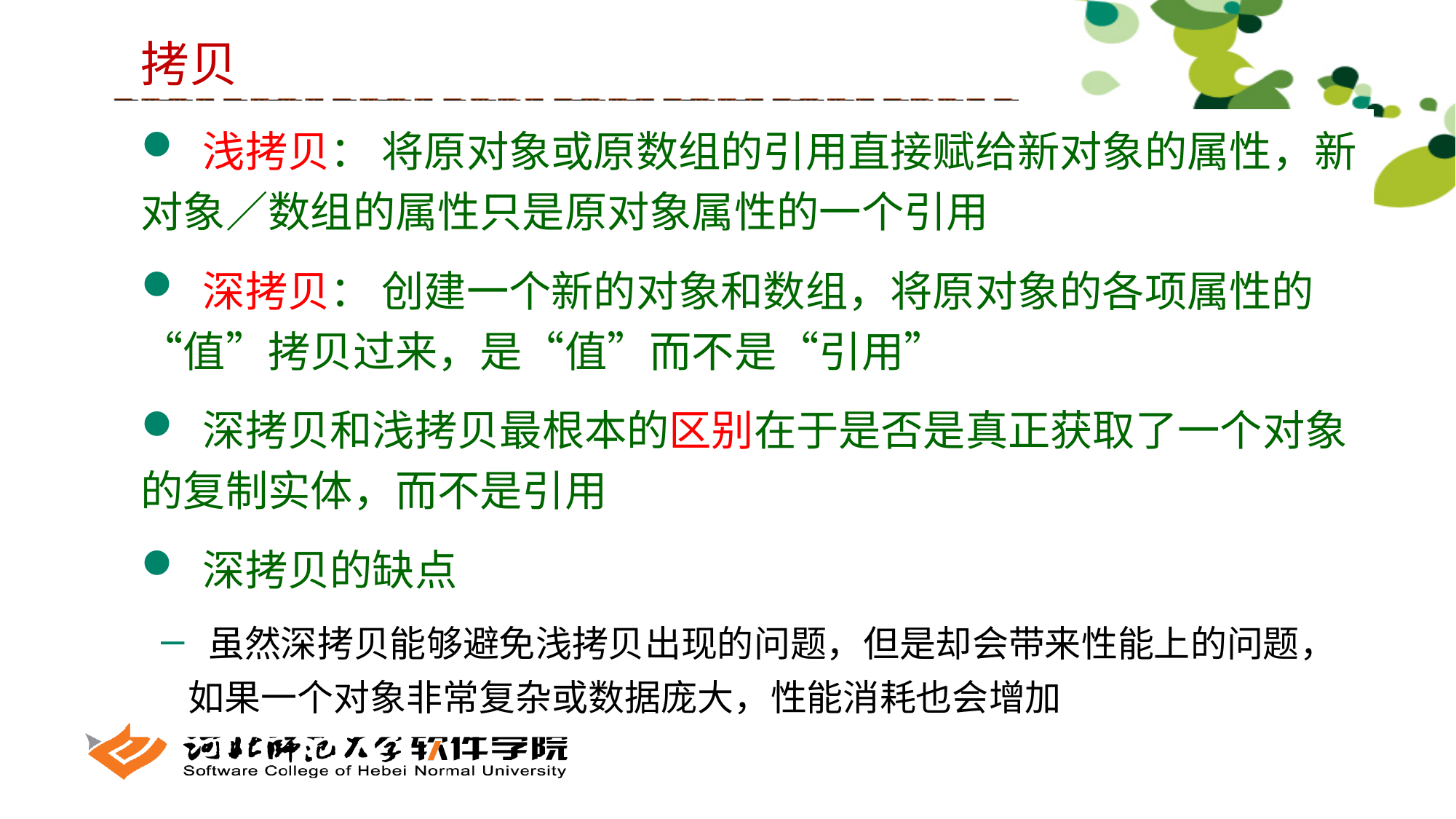

拷贝
 浅拷贝： 将原对象或原数组的引用直接赋给新对象的属性，新对象／数组的属性只是原对象属性的一个引用
 深拷贝： 创建一个新的对象和数组，将原对象的各项属性的“值”拷贝过来，是“值”而不是“引用”
 深拷贝和浅拷贝最根本的区别在于是否是真正获取了一个对象的复制实体，而不是引用
 深拷贝的缺点
 虽然深拷贝能够避免浅拷贝出现的问题，但是却会带来性能上的问题，如果一个对象非常复杂或数据庞大，性能消耗也会增加